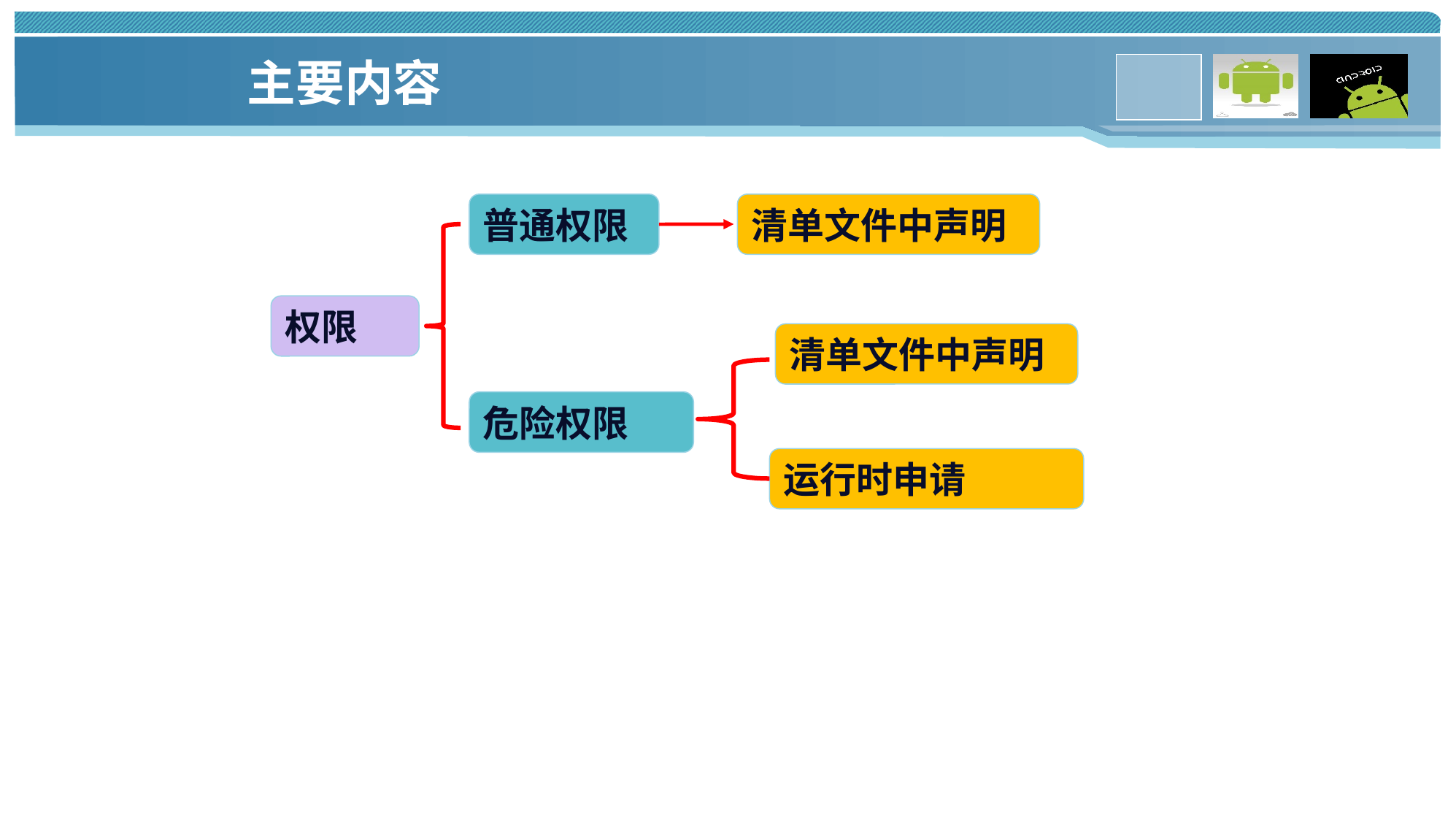

主要内容
普通权限
清单文件中声明

权限
清单文件中声明

危险权限
运行时申请